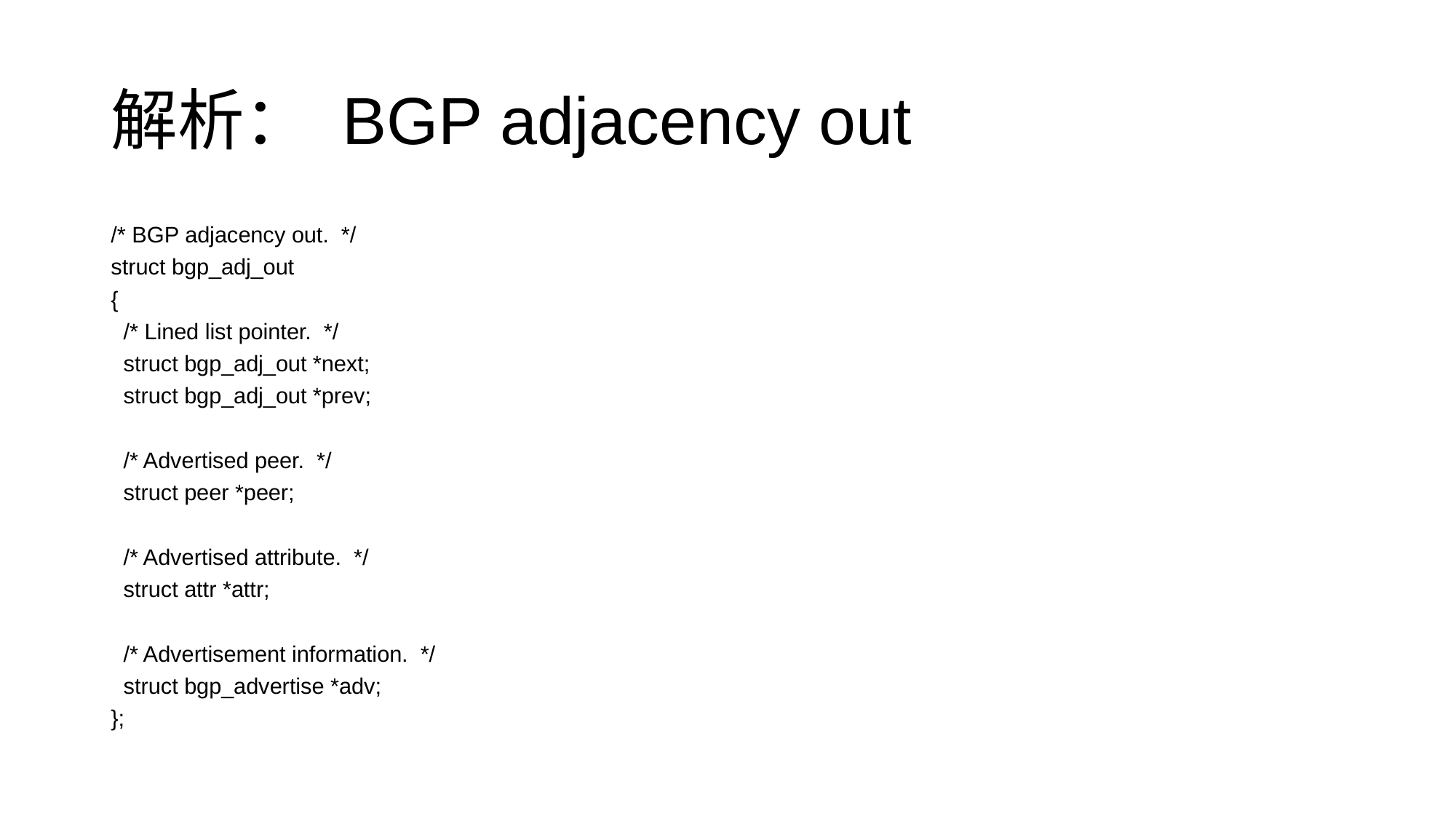

# 解析： BGP adjacency out
/* BGP adjacency out.  */
struct bgp_adj_out
{
  /* Lined list pointer.  */
  struct bgp_adj_out *next;
  struct bgp_adj_out *prev;

  /* Advertised peer.  */
  struct peer *peer;

  /* Advertised attribute.  */
  struct attr *attr;

  /* Advertisement information.  */
  struct bgp_advertise *adv;
};